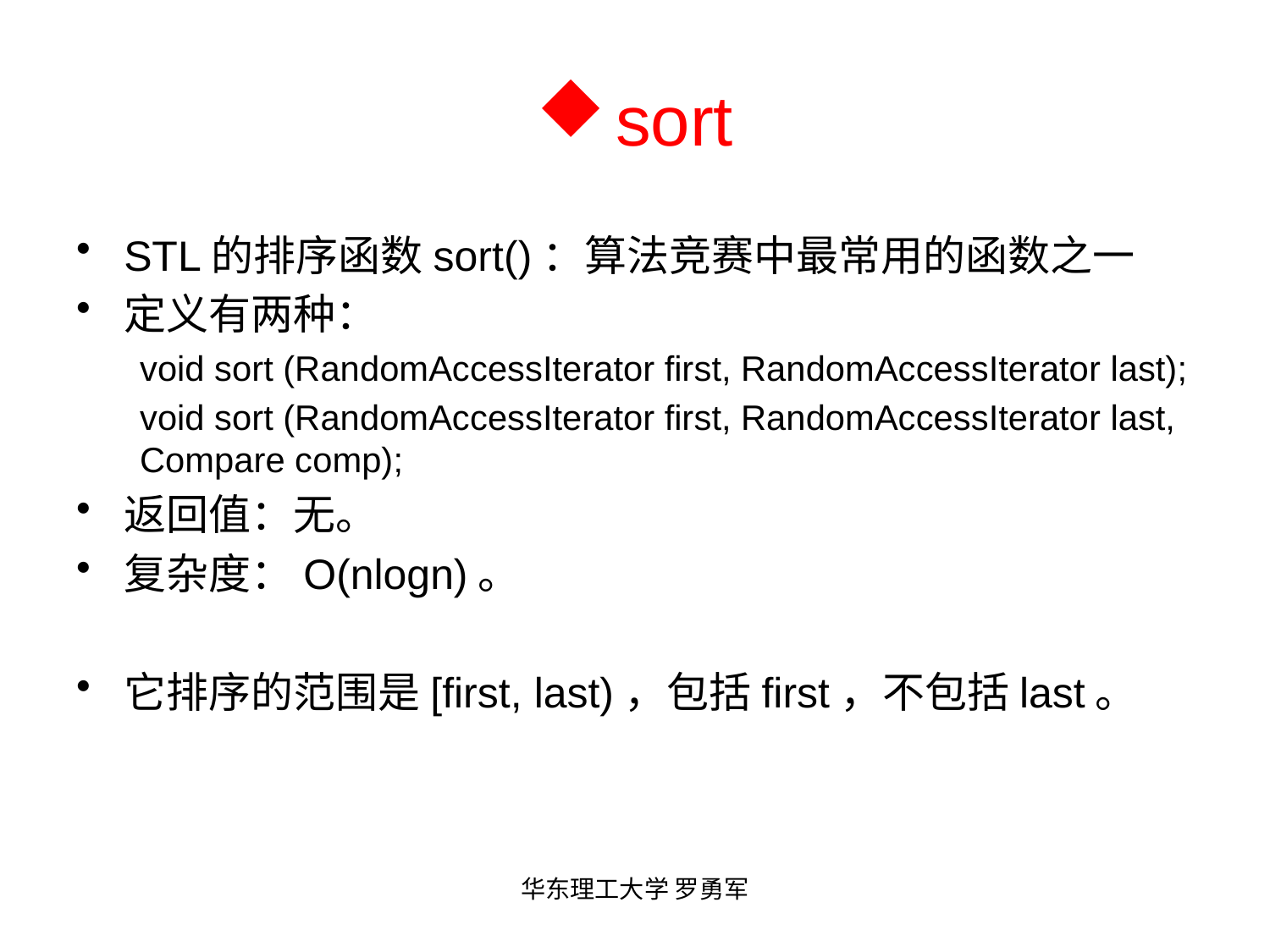

# sort
STL的排序函数sort()：算法竞赛中最常用的函数之一
定义有两种：
void sort (RandomAccessIterator first, RandomAccessIterator last);
void sort (RandomAccessIterator first, RandomAccessIterator last, Compare comp);
返回值：无。
复杂度：O(nlogn)。

它排序的范围是[first, last)，包括first，不包括last。

华东理工大学 罗勇军